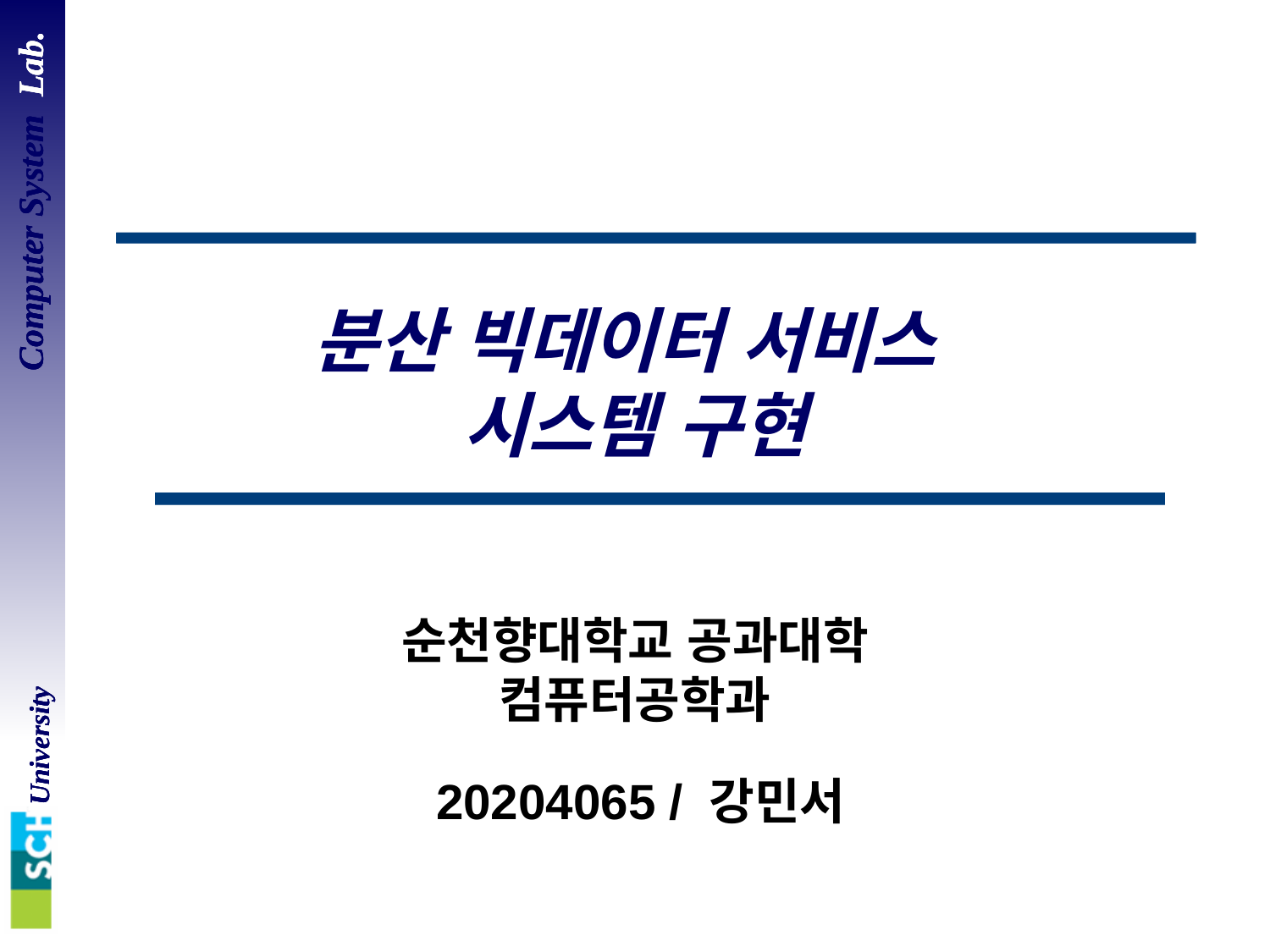

# 분산 빅데이터 서비스 시스템 구현
순천향대학교 공과대학
컴퓨터공학과

20204065 / 강민서